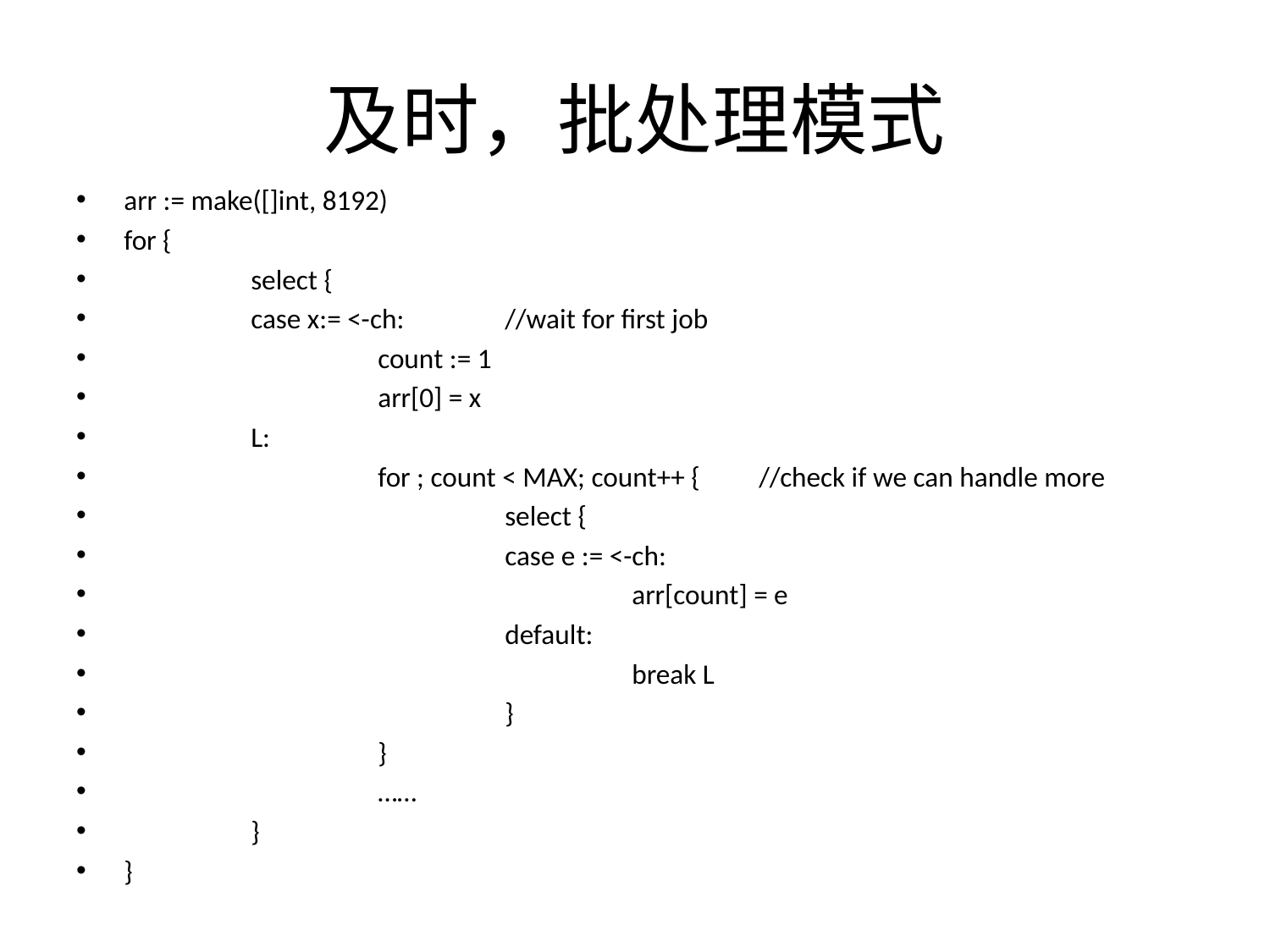

# 及时，批处理模式
arr := make([]int, 8192)
for {
	select {
	case x:= <-ch:	//wait for first job
		count := 1
		arr[0] = x
	L:
		for ; count < MAX; count++ {	//check if we can handle more
			select {
			case e := <-ch:
				arr[count] = e
			default:
				break L
			}
		}
		……
	}
}